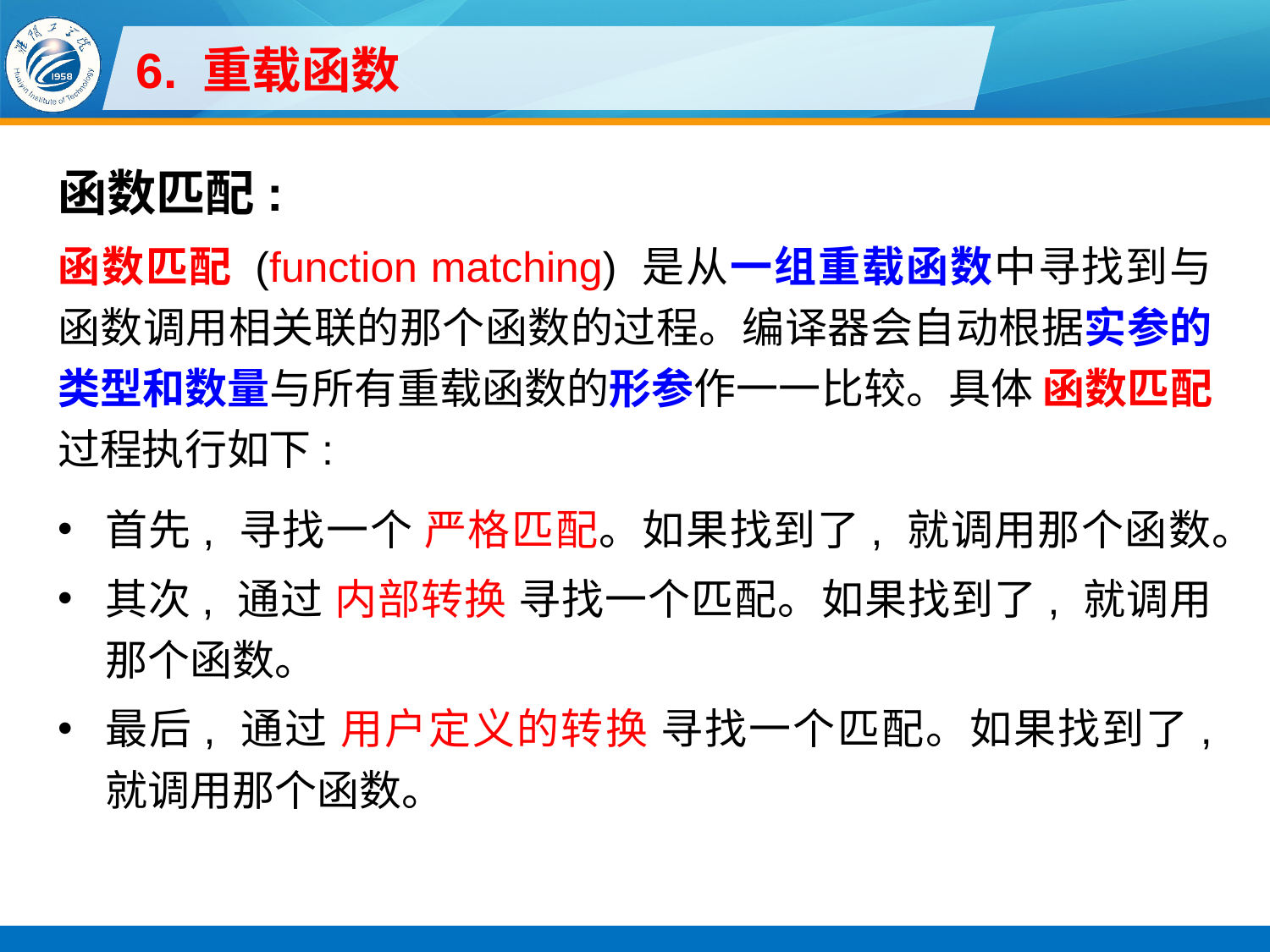

# 6. 重载函数
函数匹配:
函数匹配 (function matching) 是从一组重载函数中寻找到与函数调用相关联的那个函数的过程。编译器会自动根据实参的类型和数量与所有重载函数的形参作一一比较。具体 函数匹配 过程执行如下:
首先, 寻找一个 严格匹配。如果找到了, 就调用那个函数。
其次, 通过 内部转换 寻找一个匹配。如果找到了, 就调用那个函数。
最后, 通过 用户定义的转换 寻找一个匹配。如果找到了, 就调用那个函数。